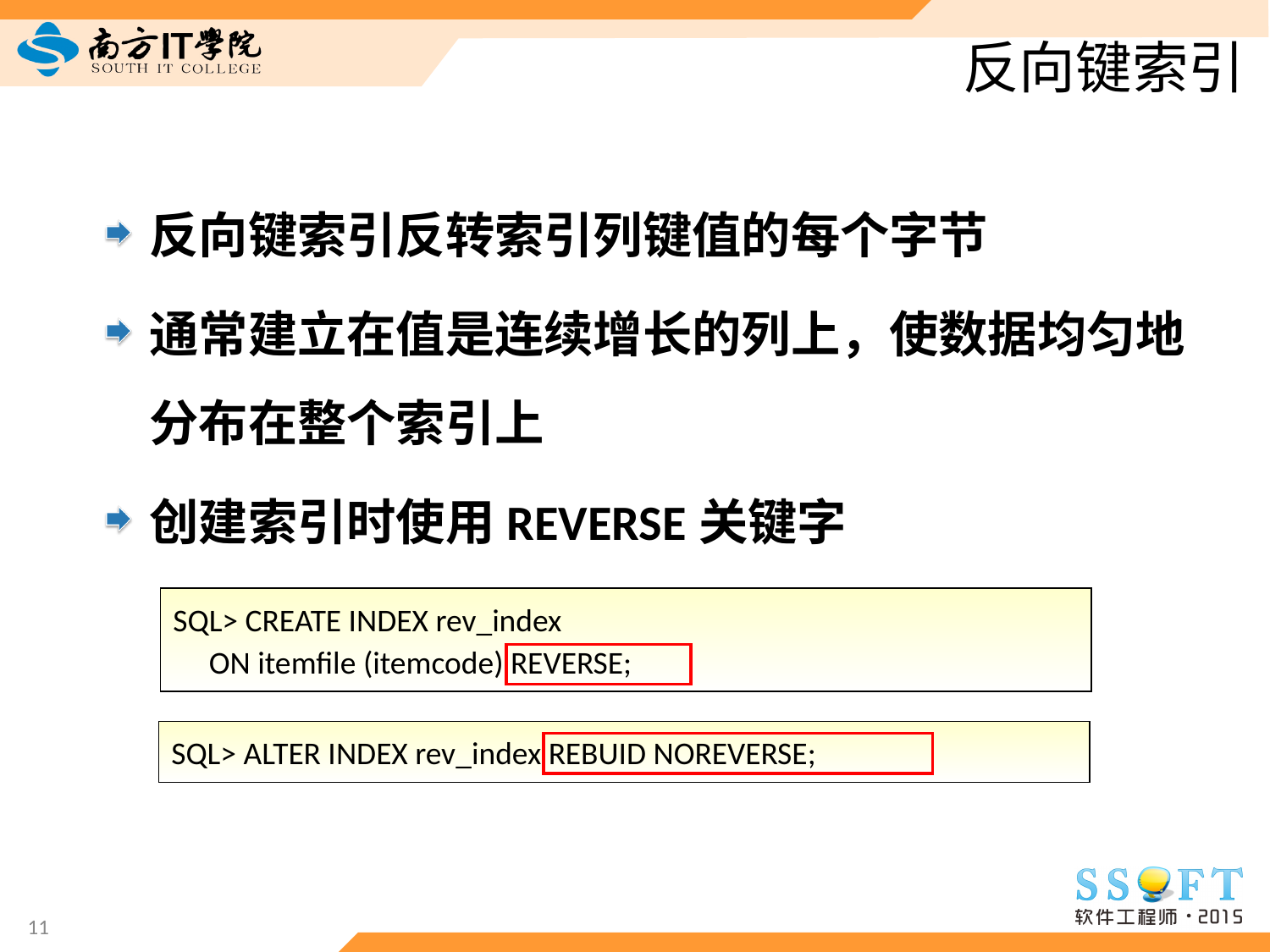

# 反向键索引
反向键索引反转索引列键值的每个字节
通常建立在值是连续增长的列上，使数据均匀地分布在整个索引上
创建索引时使用REVERSE关键字
SQL> CREATE INDEX rev_index
     ON itemfile (itemcode) REVERSE;

SQL> ALTER INDEX rev_index REBUID NOREVERSE;

11